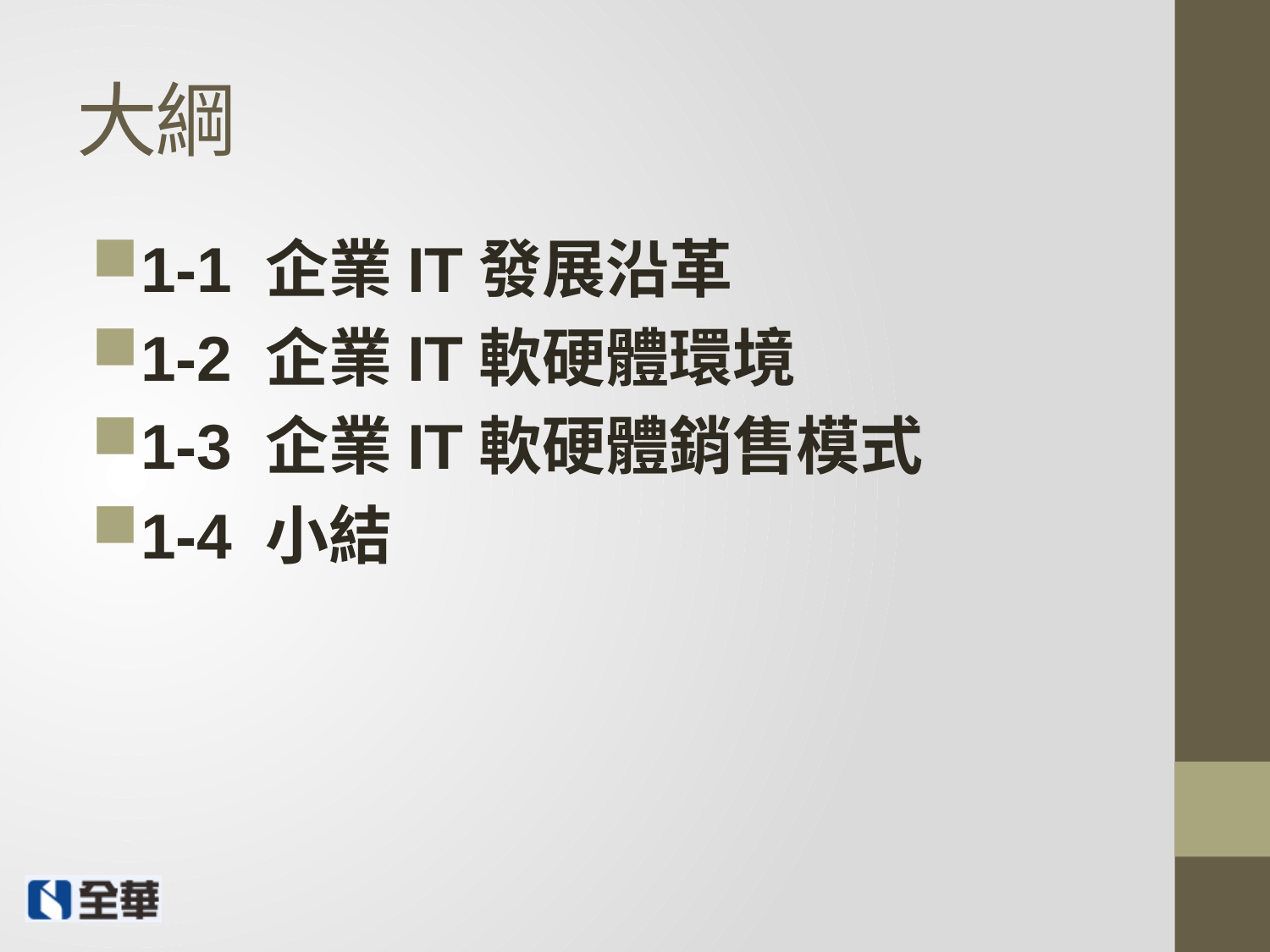

# 大綱
1-1 企業IT發展沿革
1-2 企業IT軟硬體環境
1-3 企業IT軟硬體銷售模式
1-4 小結